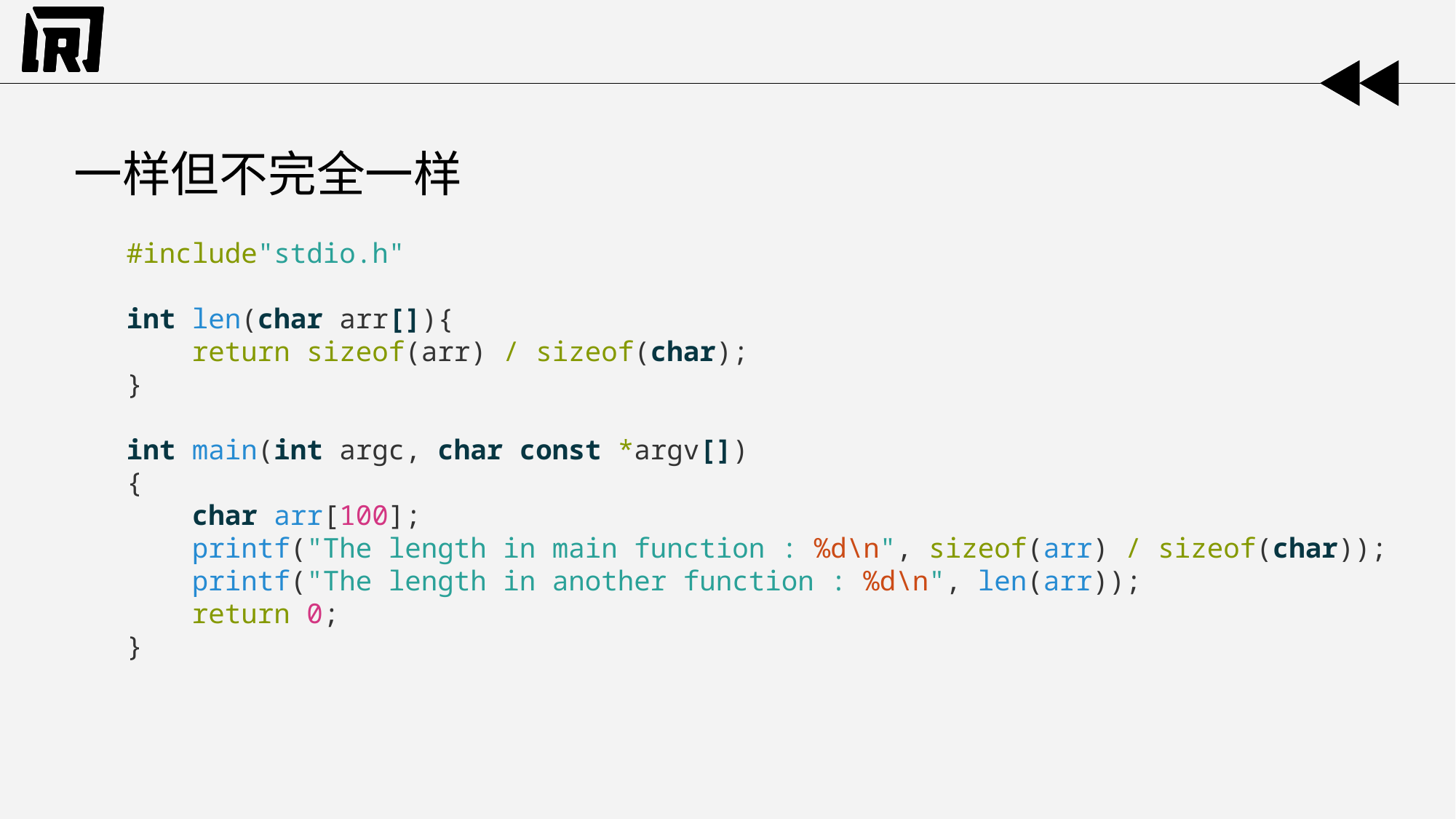

# 一样但不完全一样
#include"stdio.h"
int len(char arr[]){
    return sizeof(arr) / sizeof(char);
}
int main(int argc, char const *argv[])
{
    char arr[100];
    printf("The length in main function : %d\n", sizeof(arr) / sizeof(char));
    printf("The length in another function : %d\n", len(arr));
    return 0;
}